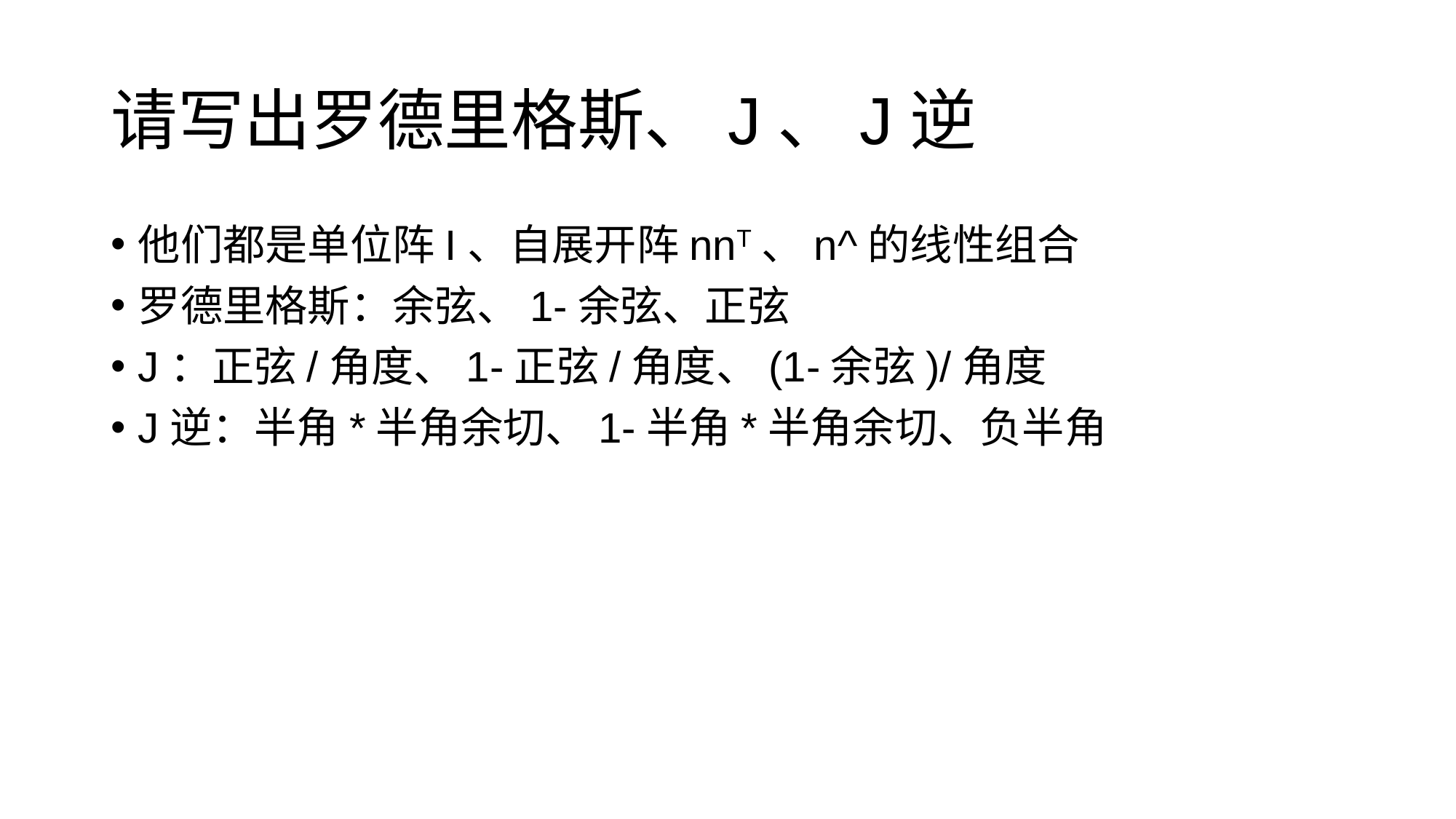

# 请写出罗德里格斯、J、J逆
他们都是单位阵I、自展开阵nnT、n^的线性组合
罗德里格斯：余弦、1-余弦、正弦
J：正弦/角度、1-正弦/角度、(1-余弦)/角度
J逆：半角*半角余切、1-半角*半角余切、负半角